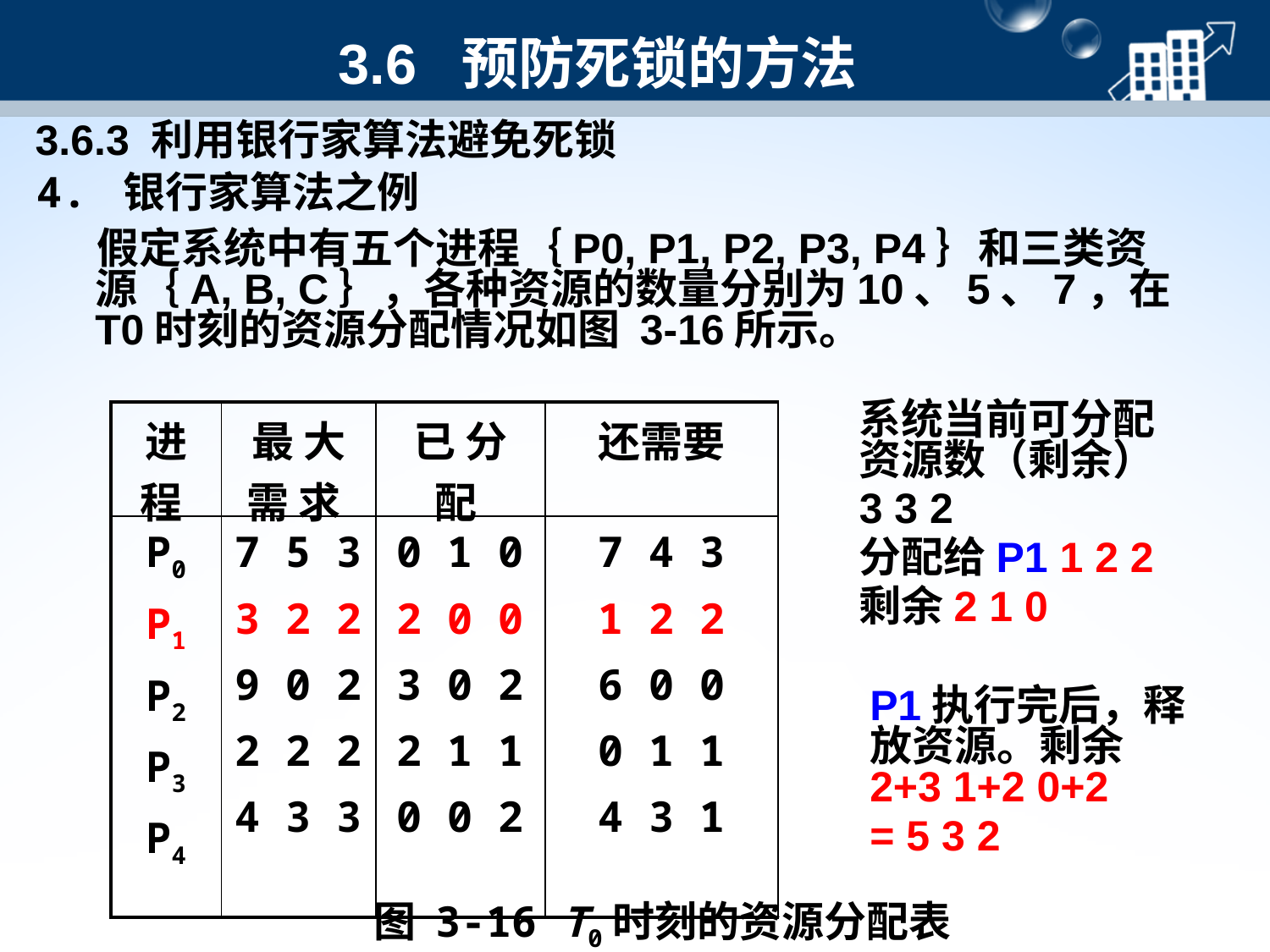

3.6  预防死锁的方法
3.6.3 利用银行家算法避免死锁
4. 银行家算法之例
假定系统中有五个进程｛P0, P1, P2, P3, P4｝和三类资源｛A, B, C｝，各种资源的数量分别为10、5、7，在T0时刻的资源分配情况如图 3-16所示。
系统当前可分配资源数（剩余）
3 3 2
分配给P1 1 2 2
剩余2 1 0
| 进 程 | 最 大 需 求 | 已 分 配 | 还需要 |
| --- | --- | --- | --- |
| P0 P1 P2 P3 P4 | 7 5 3 3 2 2 9 0 2 2 2 2 4 3 3 | 0 1 0 2 0 0 3 0 2 2 1 1 0 0 2 | 7 4 3 1 2 2 6 0 0 0 1 1 4 3 1 |
P1执行完后，释放资源。剩余2+3 1+2 0+2
= 5 3 2
图 3-16 T0时刻的资源分配表